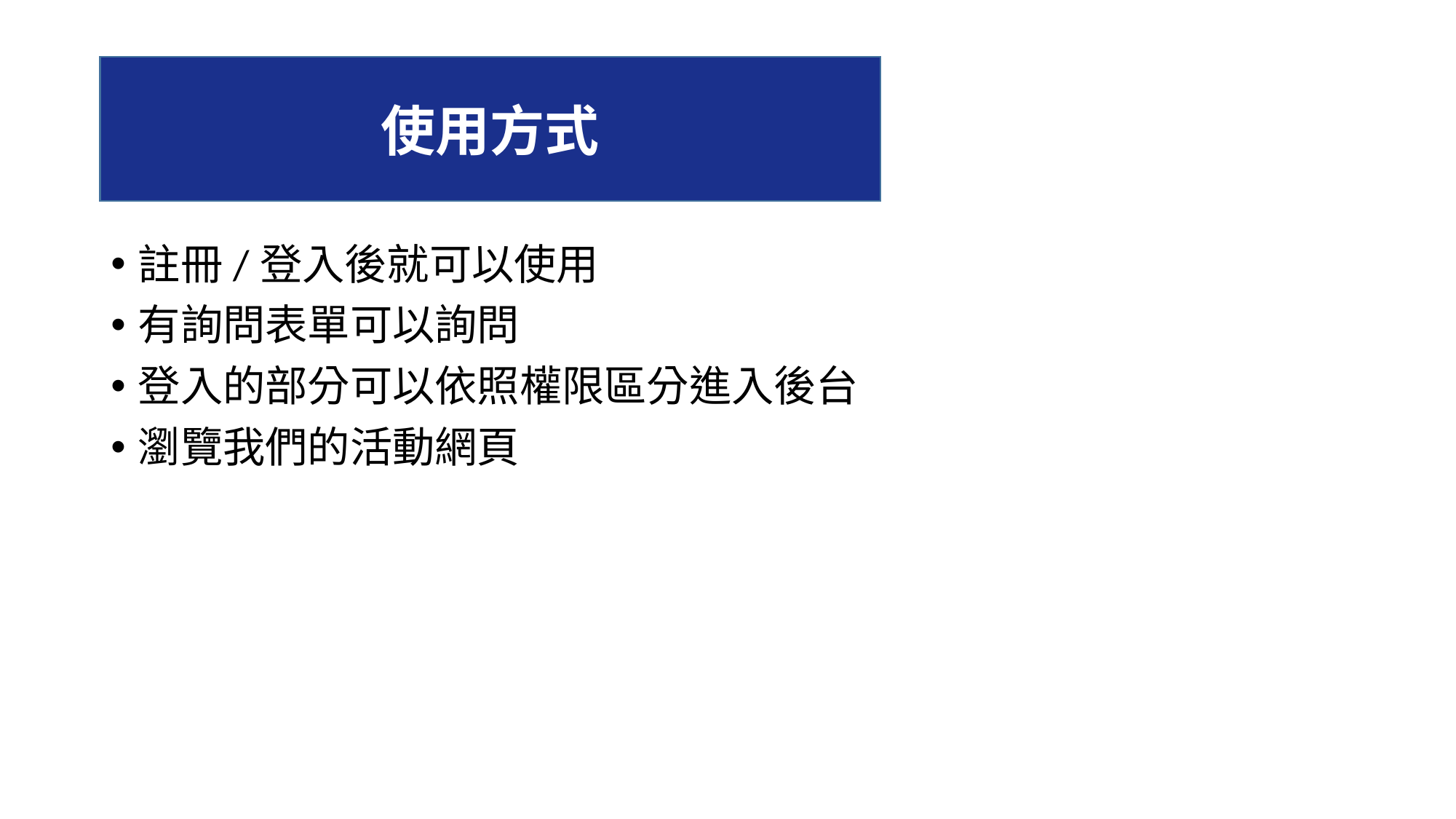

使用方式
註冊/登入後就可以使用
有詢問表單可以詢問
登入的部分可以依照權限區分進入後台
瀏覽我們的活動網頁